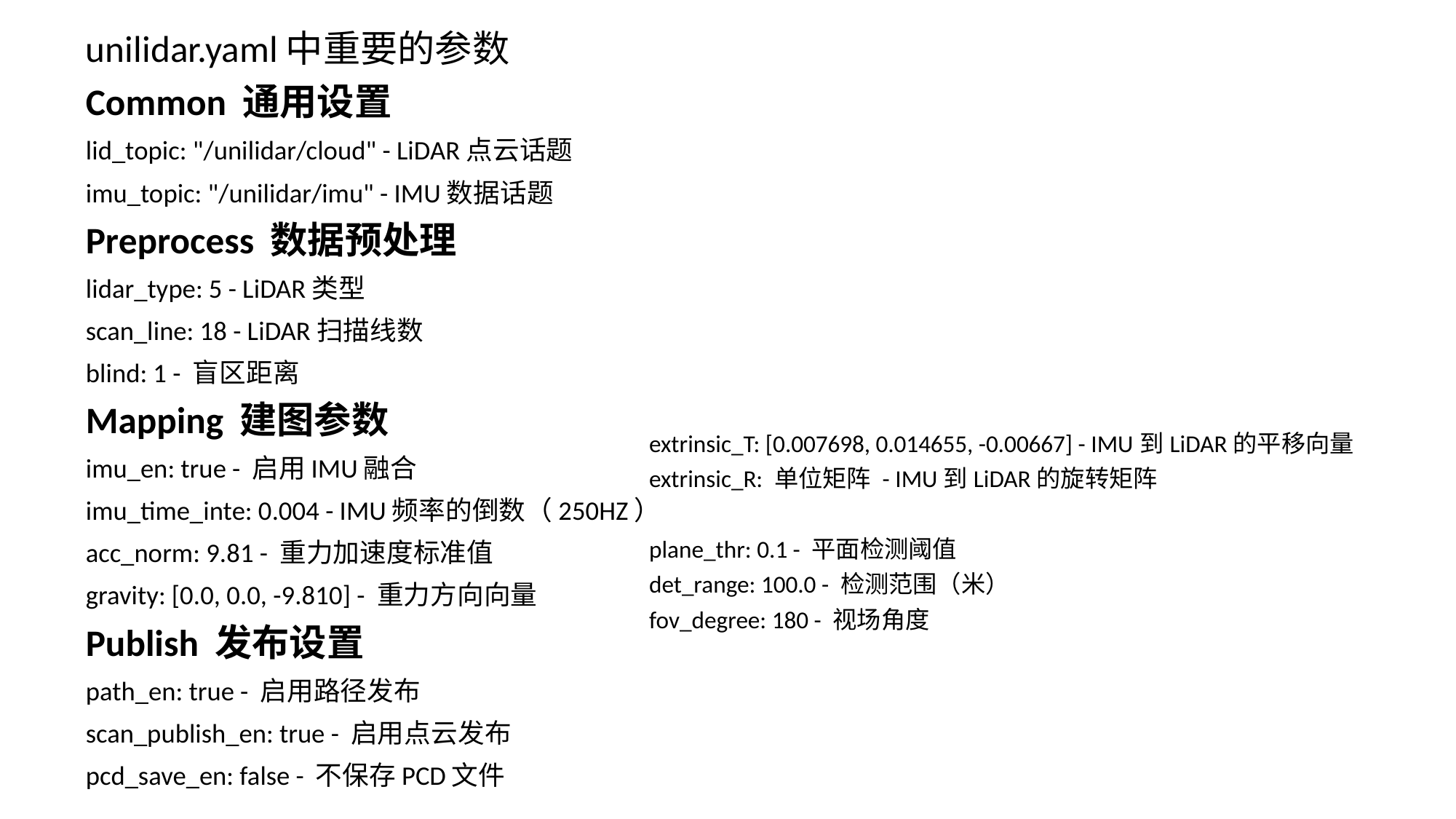

unilidar.yaml中重要的参数
Common 通用设置
lid_topic: "/unilidar/cloud" - LiDAR点云话题
imu_topic: "/unilidar/imu" - IMU数据话题
Preprocess 数据预处理
lidar_type: 5 - LiDAR类型
scan_line: 18 - LiDAR扫描线数
blind: 1 - 盲区距离
Mapping 建图参数
imu_en: true - 启用IMU融合
imu_time_inte: 0.004 - IMU频率的倒数（250HZ）
acc_norm: 9.81 - 重力加速度标准值
gravity: [0.0, 0.0, -9.810] - 重力方向向量
Publish 发布设置
path_en: true - 启用路径发布
scan_publish_en: true - 启用点云发布
pcd_save_en: false - 不保存PCD文件

extrinsic_T: [0.007698, 0.014655, -0.00667] - IMU到LiDAR的平移向量
extrinsic_R: 单位矩阵 - IMU到LiDAR的旋转矩阵

plane_thr: 0.1 - 平面检测阈值
det_range: 100.0 - 检测范围（米）
fov_degree: 180 - 视场角度